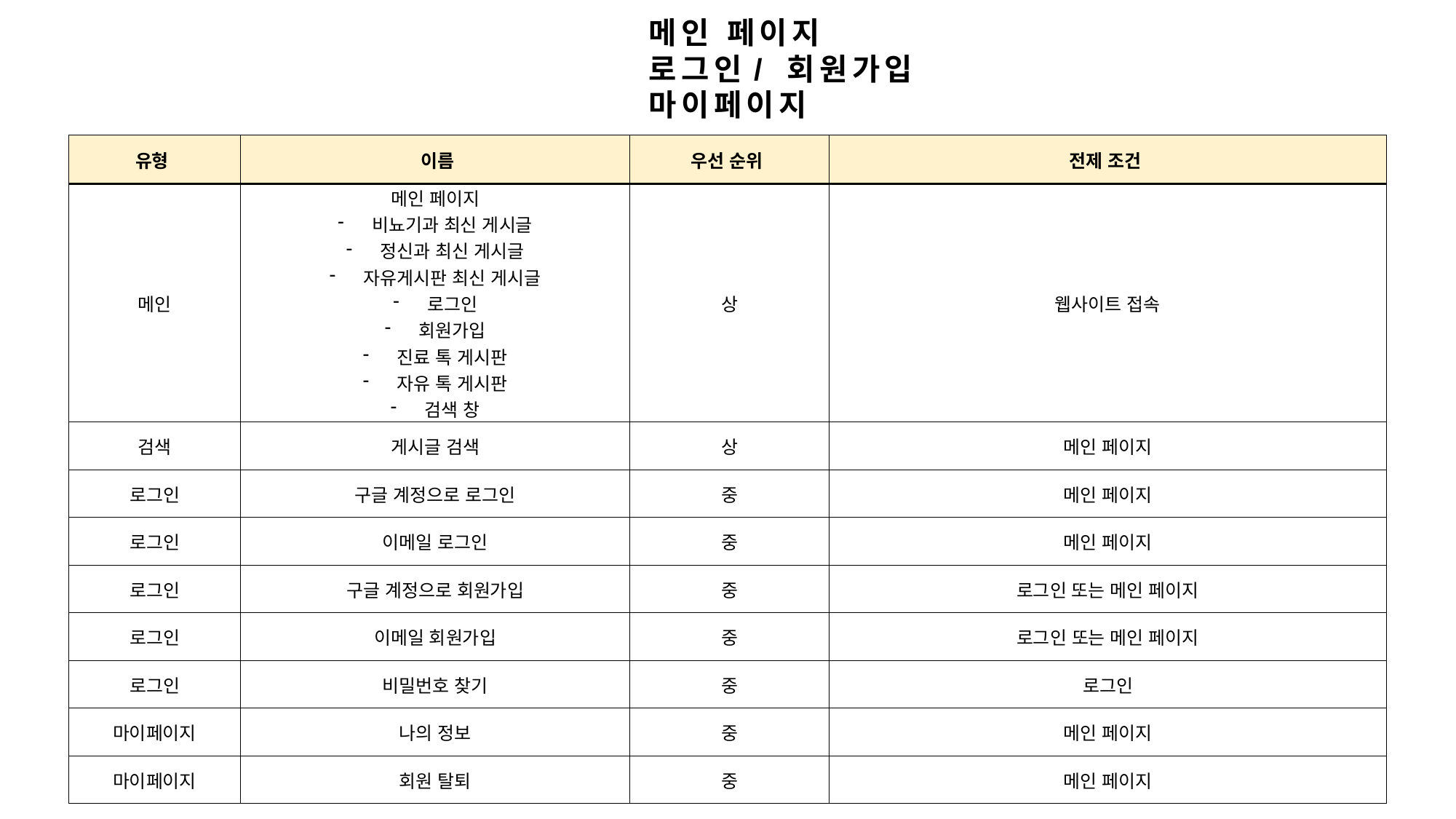

메인 페이지
로그인/ 회원가입
마이페이지
| 유형 | 이름 | 우선 순위 | 전제 조건 |
| --- | --- | --- | --- |
| 메인 | 메인 페이지 비뇨기과 최신 게시글 정신과 최신 게시글 자유게시판 최신 게시글 로그인 회원가입 진료 톡 게시판 자유 톡 게시판 검색 창 | 상 | 웹사이트 접속 |
| 검색 | 게시글 검색 | 상 | 메인 페이지 |
| 로그인 | 구글 계정으로 로그인 | 중 | 메인 페이지 |
| 로그인 | 이메일 로그인 | 중 | 메인 페이지 |
| 로그인 | 구글 계정으로 회원가입 | 중 | 로그인 또는 메인 페이지 |
| 로그인 | 이메일 회원가입 | 중 | 로그인 또는 메인 페이지 |
| 로그인 | 비밀번호 찾기 | 중 | 로그인 |
| 마이페이지 | 나의 정보 | 중 | 메인 페이지 |
| 마이페이지 | 회원 탈퇴 | 중 | 메인 페이지 |